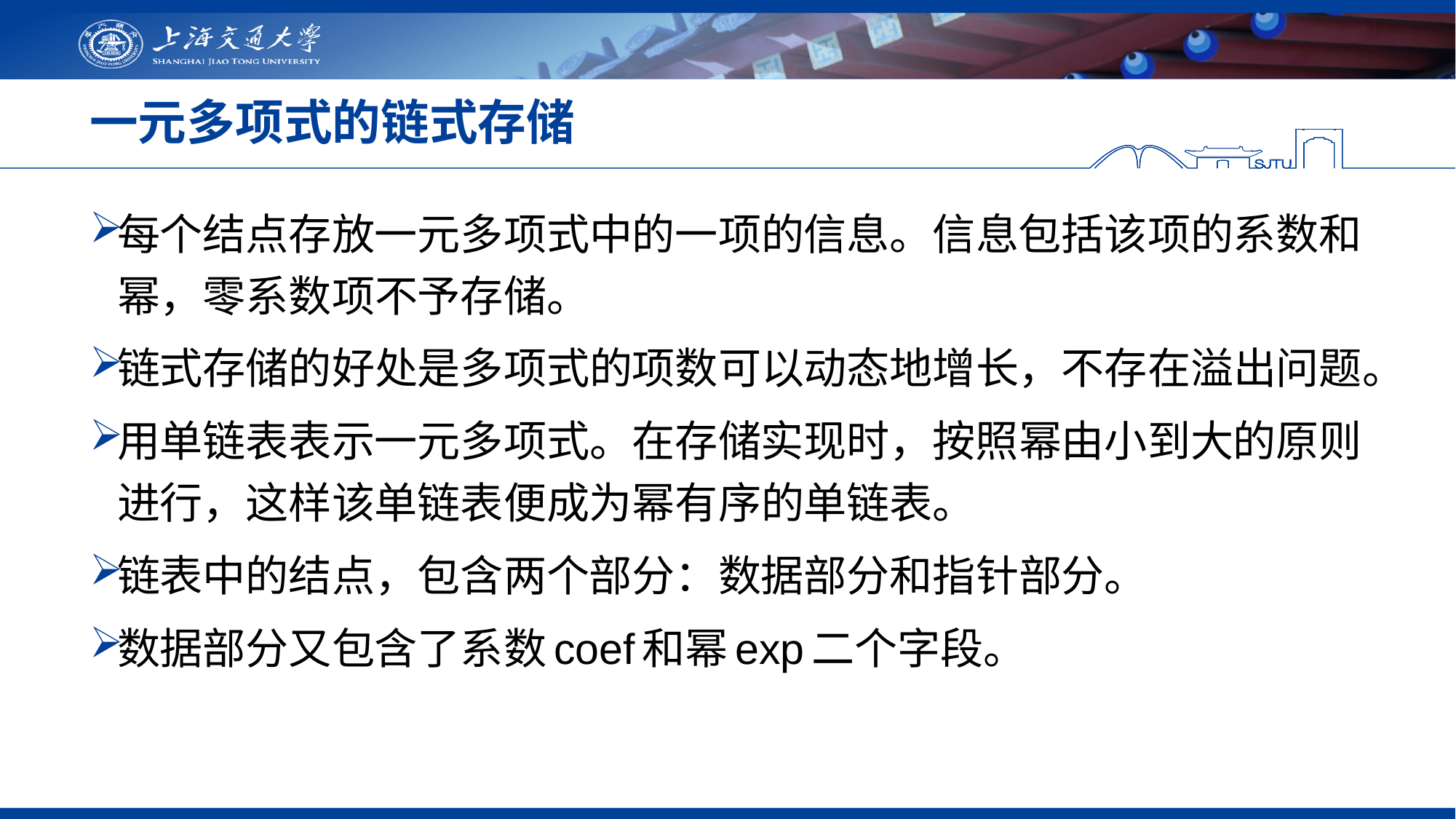

# 一元多项式的链式存储
每个结点存放一元多项式中的一项的信息。信息包括该项的系数和幂，零系数项不予存储。
链式存储的好处是多项式的项数可以动态地增长，不存在溢出问题。
用单链表表示一元多项式。在存储实现时，按照幂由小到大的原则进行，这样该单链表便成为幂有序的单链表。
链表中的结点，包含两个部分：数据部分和指针部分。
数据部分又包含了系数coef和幂exp二个字段。